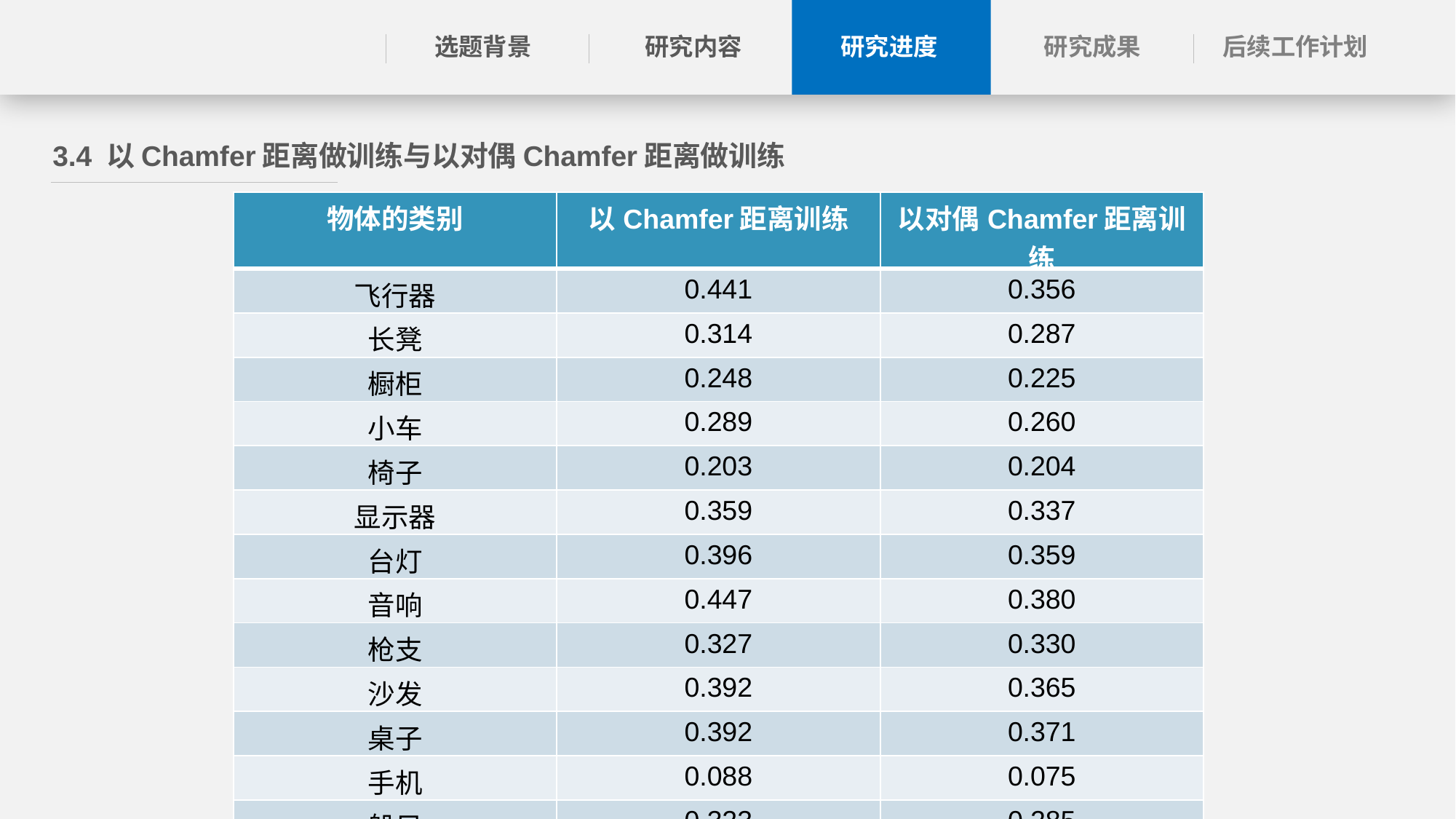

选题背景
研究进度
后续工作计划
研究内容
研究成果
3.4 以Chamfer距离做训练与以对偶Chamfer距离做训练
| 物体的类别 | 以Chamfer距离训练 | 以对偶Chamfer距离训练 |
| --- | --- | --- |
| 飞行器 | 0.441 | 0.356 |
| 长凳 | 0.314 | 0.287 |
| 橱柜 | 0.248 | 0.225 |
| 小车 | 0.289 | 0.260 |
| 椅子 | 0.203 | 0.204 |
| 显示器 | 0.359 | 0.337 |
| 台灯 | 0.396 | 0.359 |
| 音响 | 0.447 | 0.380 |
| 枪支 | 0.327 | 0.330 |
| 沙发 | 0.392 | 0.365 |
| 桌子 | 0.392 | 0.371 |
| 手机 | 0.088 | 0.075 |
| 船只 | 0.323 | 0.285 |